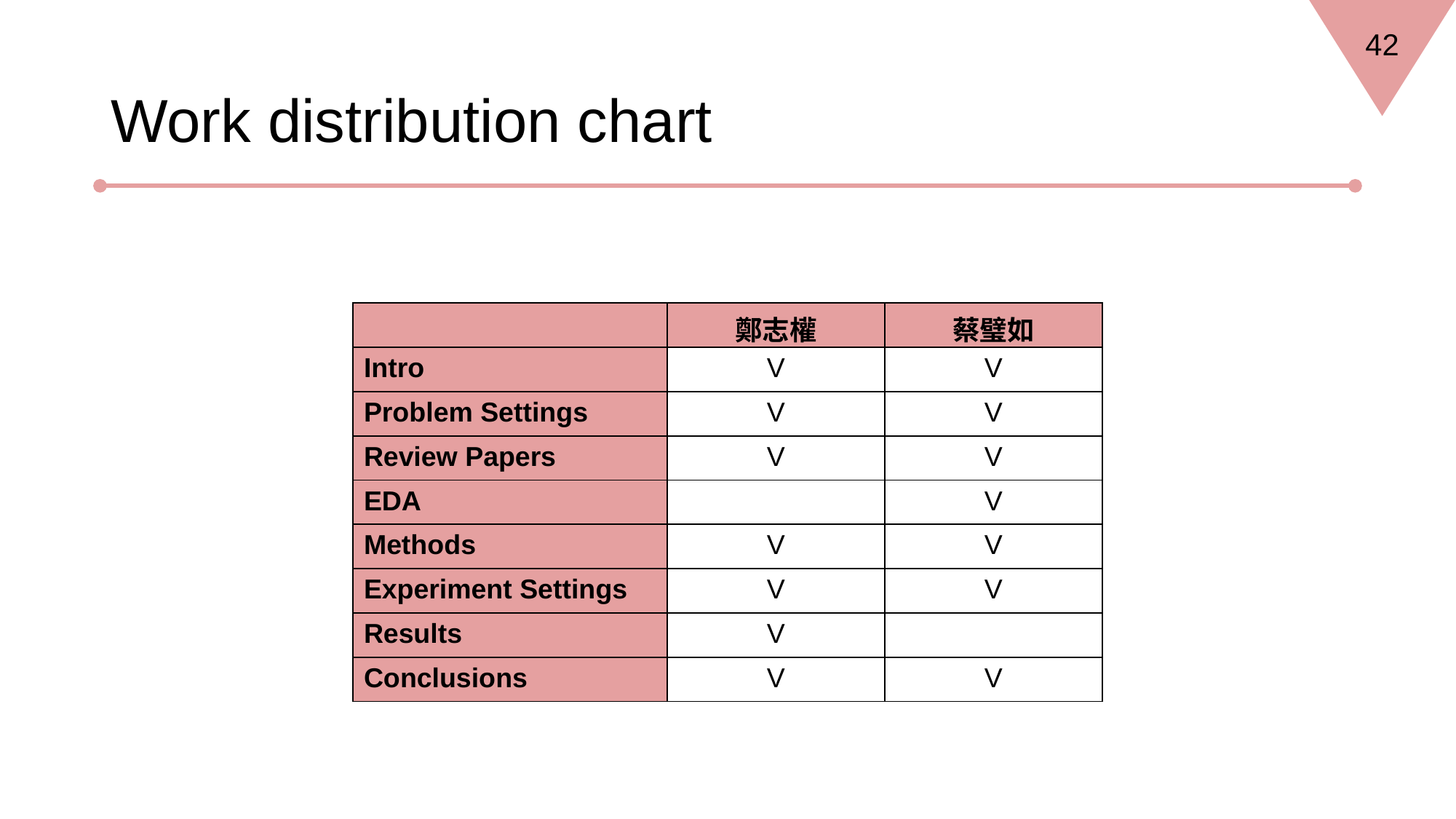

42
# Work distribution chart
|  | 鄭志權 | 蔡璧如 |
| --- | --- | --- |
| Intro | V | V |
| Problem Settings | V | V |
| Review Papers | V | V |
| EDA |  | V |
| Methods | V | V |
| Experiment Settings | V | V |
| Results | V |  |
| Conclusions | V | V |